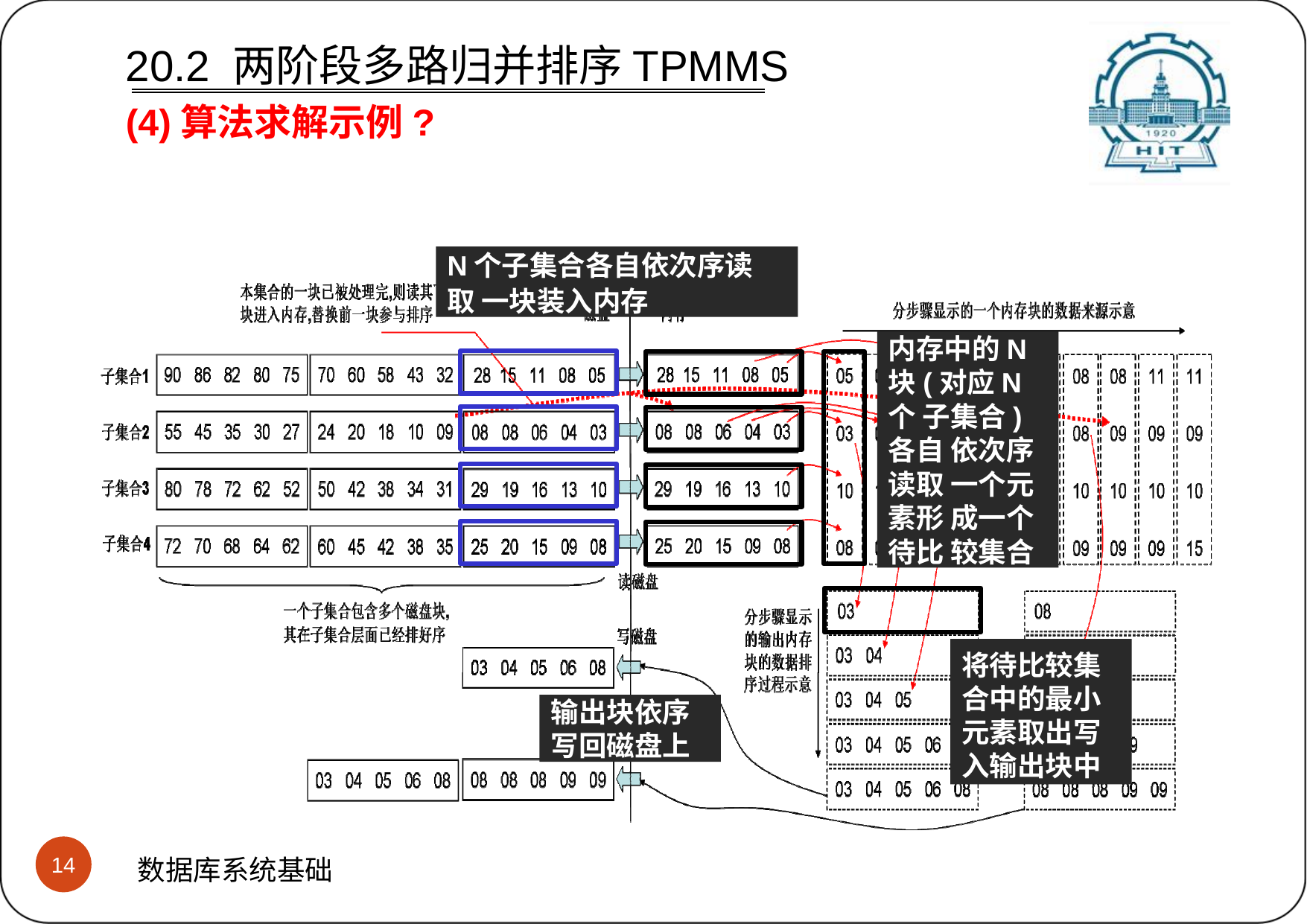

# 20.2 两阶段多路归并排序TPMMS (4)算法求解示例?

N个子集合各自依次序读取 一块装入内存

内存中的N 块(对应N个 子集合)各自 依次序读取 一个元素形 成一个待比 较集合

将待比较集

合中的最小
输出块依序 写回磁盘上
元素取出写
入输出块中